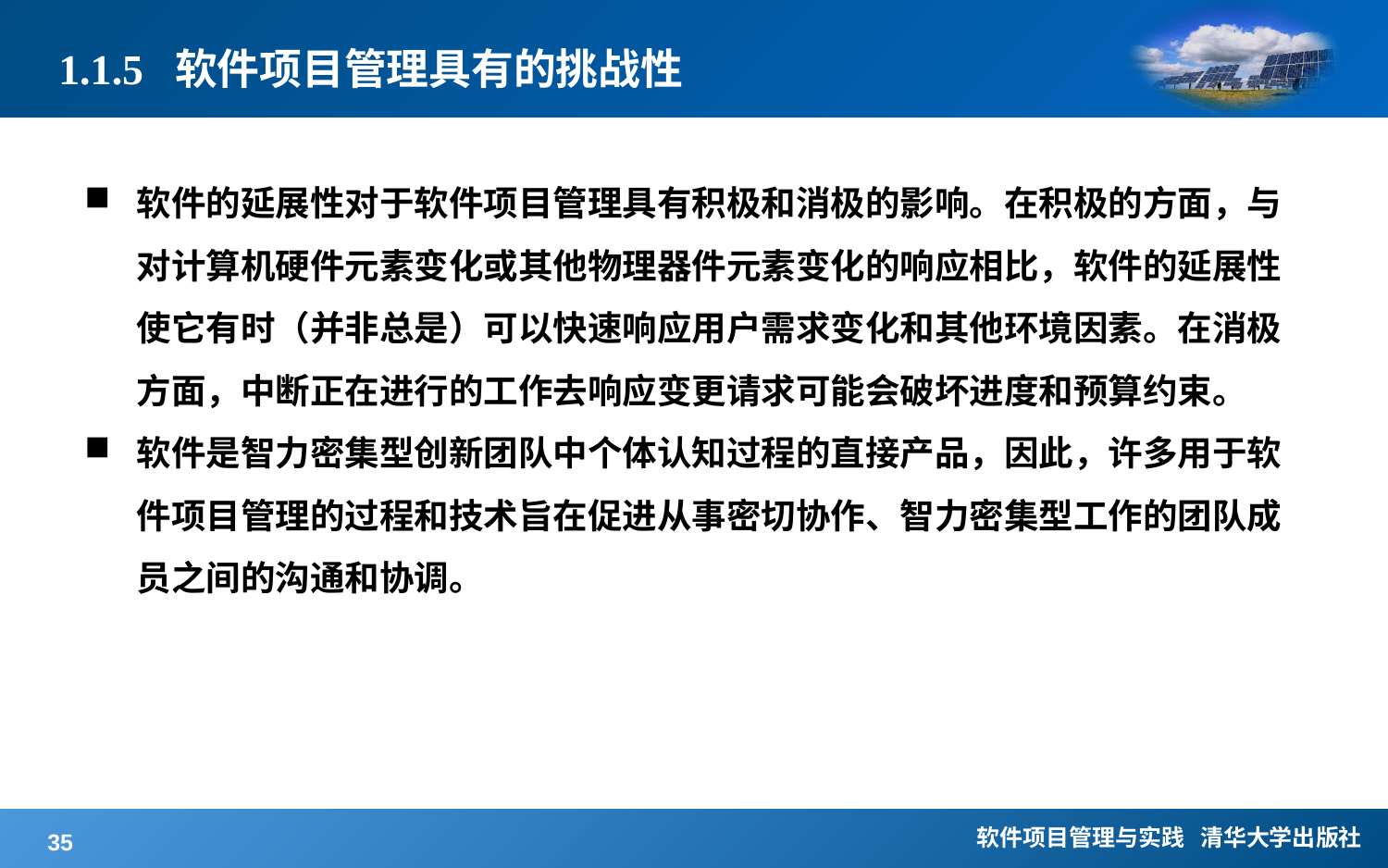

# 1.1.5  软件项目管理具有的挑战性
软件的延展性对于软件项目管理具有积极和消极的影响。在积极的方面，与对计算机硬件元素变化或其他物理器件元素变化的响应相比，软件的延展性使它有时（并非总是）可以快速响应用户需求变化和其他环境因素。在消极方面，中断正在进行的工作去响应变更请求可能会破坏进度和预算约束。
软件是智力密集型创新团队中个体认知过程的直接产品，因此，许多用于软件项目管理的过程和技术旨在促进从事密切协作、智力密集型工作的团队成员之间的沟通和协调。